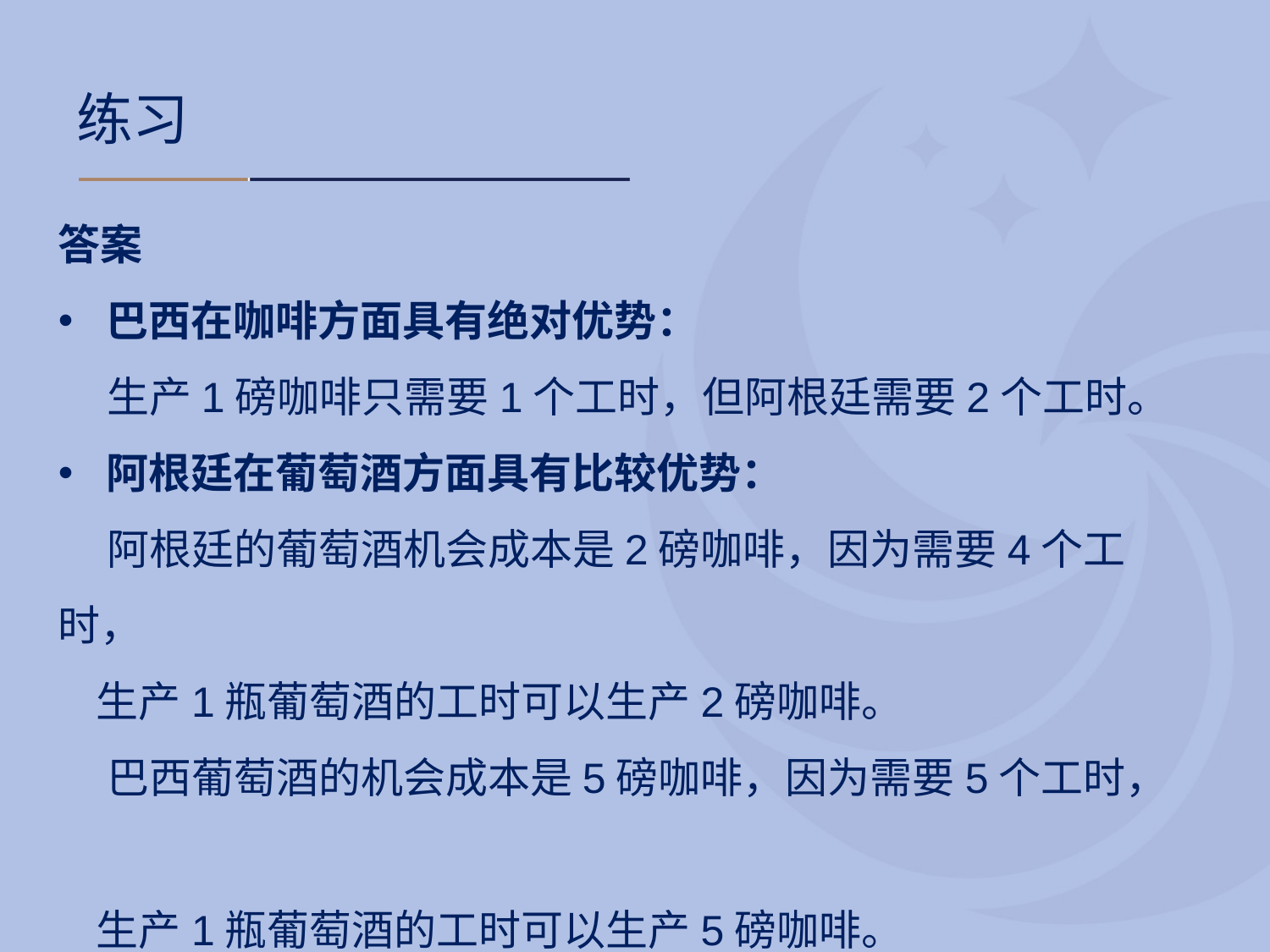

# 练习
答案
巴西在咖啡方面具有绝对优势：
    生产1磅咖啡只需要1个工时，但阿根廷需要2个工时。
阿根廷在葡萄酒方面具有比较优势：
    阿根廷的葡萄酒机会成本是2磅咖啡，因为需要4个工时，
    生产1瓶葡萄酒的工时可以生产2磅咖啡。
    巴西葡萄酒的机会成本是5磅咖啡，因为需要5个工时，
    生产1瓶葡萄酒的工时可以生产5磅咖啡。